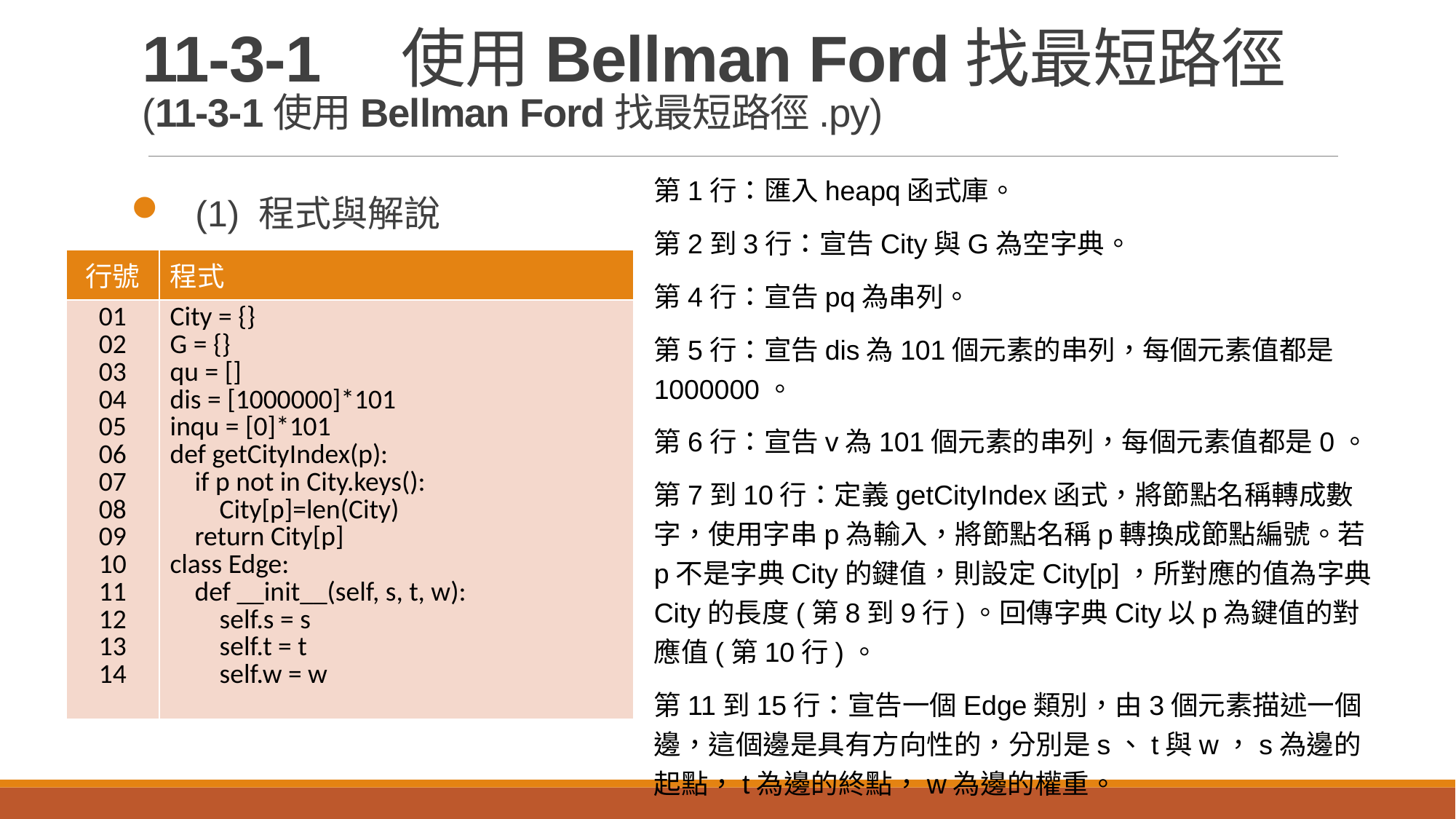

# 11-3-1　使用Bellman Ford找最短路徑 (11-3-1使用Bellman Ford找最短路徑.py)
第1行：匯入heapq函式庫。
第2到3行：宣告City與G為空字典。
第4行：宣告pq為串列。
第5行：宣告dis為101個元素的串列，每個元素值都是1000000。
第6行：宣告v為101個元素的串列，每個元素值都是0。
第7到10行：定義getCityIndex函式，將節點名稱轉成數字，使用字串p為輸入，將節點名稱p轉換成節點編號。若p不是字典City的鍵值，則設定City[p]，所對應的值為字典City的長度(第8到9行)。回傳字典City以p為鍵值的對應值(第10行)。
第11到15行：宣告一個Edge類別，由3個元素描述一個邊，這個邊是具有方向性的，分別是s、t與w，s為邊的起點，t為邊的終點，w為邊的權重。

(1) 程式與解說
| 行號 | 程式 |
| --- | --- |
| 01 02 03 04 05 06 07 08 09 10 11 12 13 14 | City = {} G = {} qu = [] dis = [1000000]\*101 inqu = [0]\*101 def getCityIndex(p): if p not in City.keys(): City[p]=len(City) return City[p] class Edge: def \_\_init\_\_(self, s, t, w): self.s = s self.t = t self.w = w |